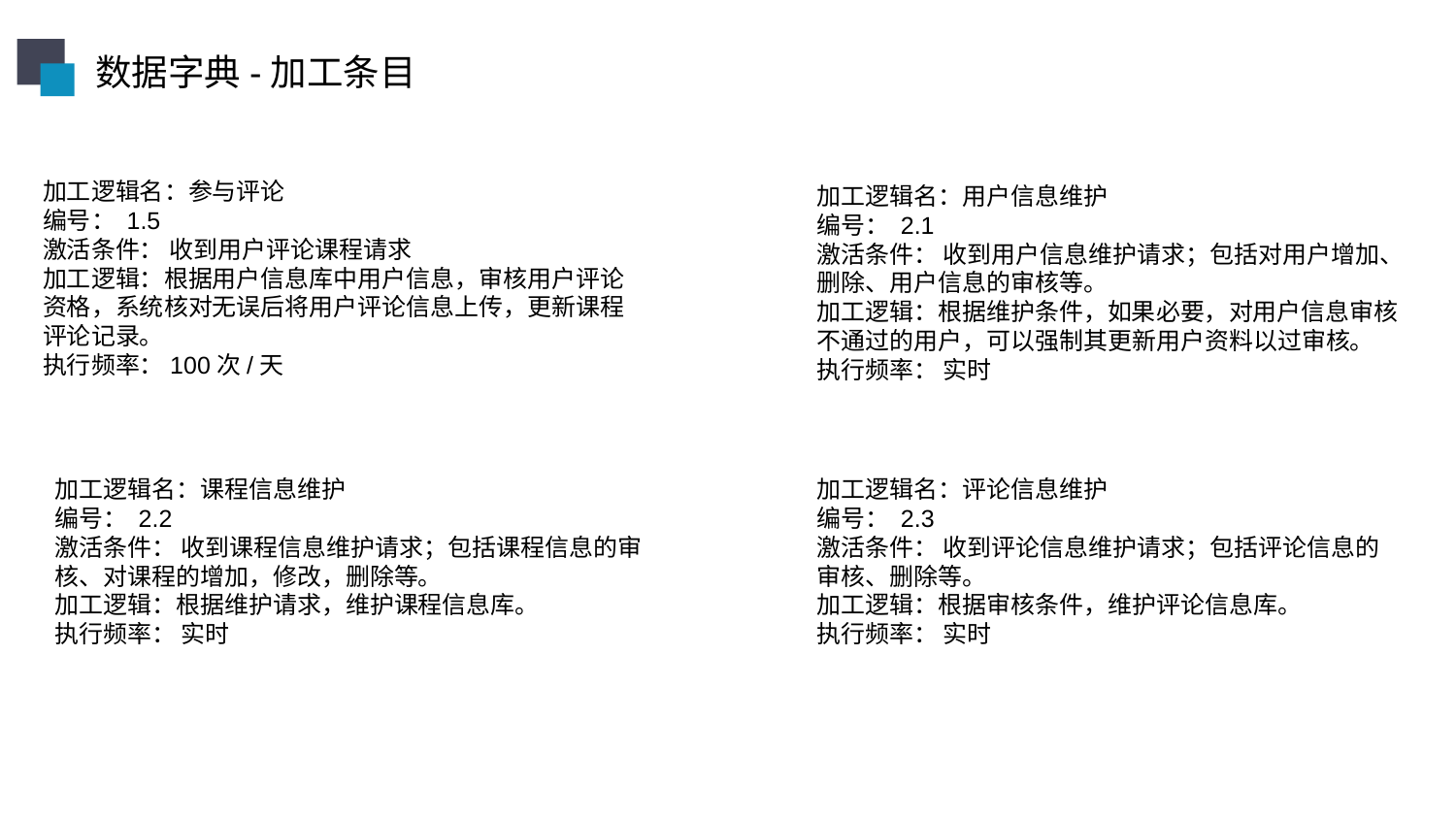

数据字典-加工条目

加工逻辑名：参与评论
编号： 1.5
激活条件： 收到用户评论课程请求
加工逻辑：根据用户信息库中用户信息，审核用户评论资格，系统核对无误后将用户评论信息上传，更新课程评论记录。
执行频率：100次/天
加工逻辑名：用户信息维护
编号： 2.1
激活条件： 收到用户信息维护请求；包括对用户增加、删除、用户信息的审核等。
加工逻辑：根据维护条件，如果必要，对用户信息审核不通过的用户，可以强制其更新用户资料以过审核。
执行频率： 实时

加工逻辑名：课程信息维护
编号： 2.2
激活条件： 收到课程信息维护请求；包括课程信息的审核、对课程的增加，修改，删除等。
加工逻辑：根据维护请求，维护课程信息库。
执行频率： 实时
加工逻辑名：评论信息维护
编号： 2.3
激活条件： 收到评论信息维护请求；包括评论信息的审核、删除等。
加工逻辑：根据审核条件，维护评论信息库。
执行频率： 实时